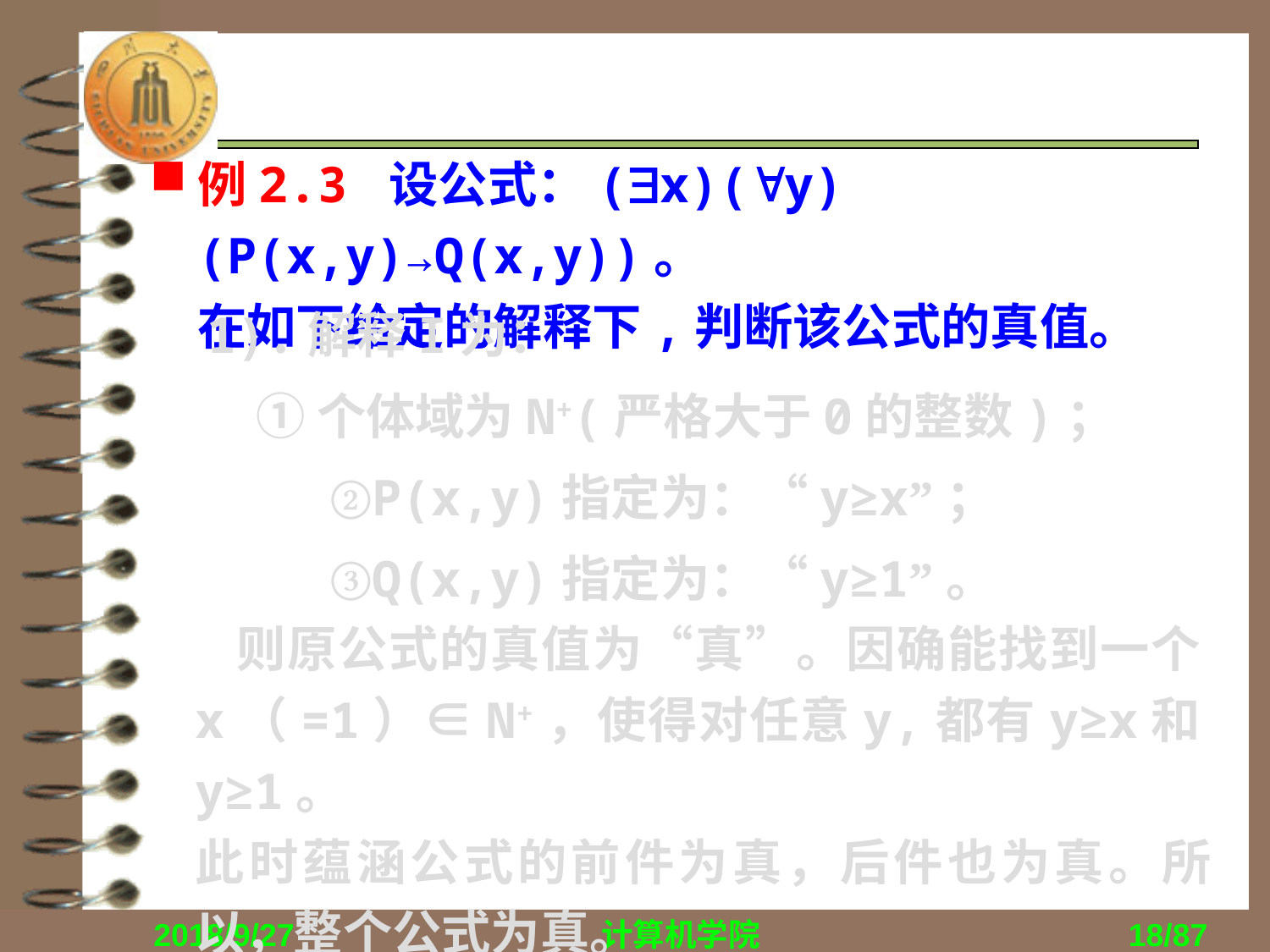

#
例2.3 设公式：(∃x)(∀y)(P(x,y)→Q(x,y))。
在如下给定的解释下,判断该公式的真值。
  1).解释I为：
    ①个体域为N+(严格大于0的整数)；
    ②P(x,y)指定为：“y≥x”；
    ③Q(x,y)指定为：“y≥1”。
      则原公式的真值为“真”。因确能找到一个x（=1）∈N+，使得对任意y,都有y≥x和y≥1。
  此时蕴涵公式的前件为真，后件也为真。所以，整个公式为真。
2018/9/27
计算机学院
18/87